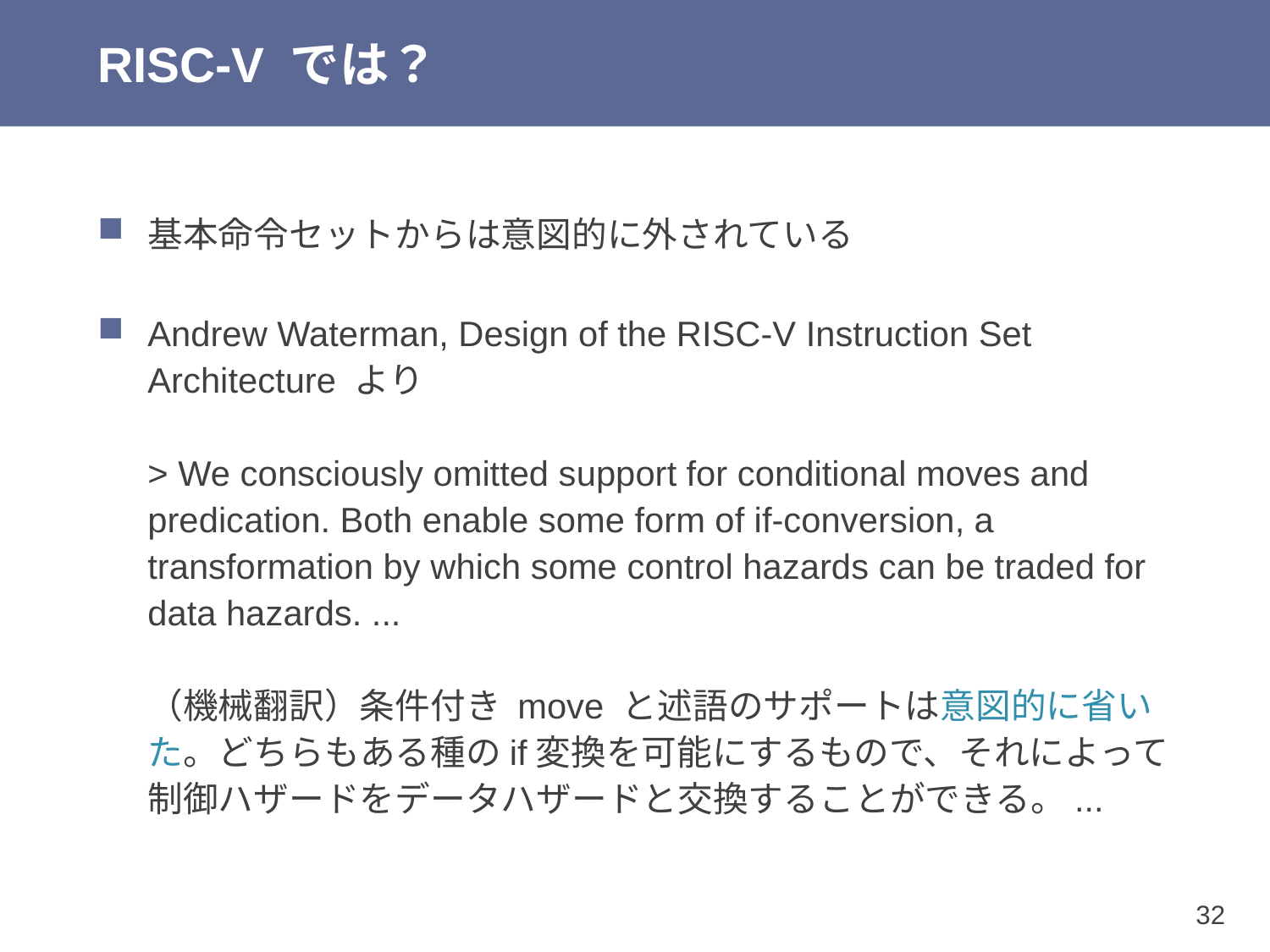

# RISC-V では？
基本命令セットからは意図的に外されている
Andrew Waterman, Design of the RISC-V Instruction Set Architecture より
> We consciously omitted support for conditional moves and predication. Both enable some form of if-conversion, a transformation by which some control hazards can be traded for data hazards. ...
（機械翻訳）条件付き move と述語のサポートは意図的に省いた。どちらもある種のif変換を可能にするもので、それによって制御ハザードをデータハザードと交換することができる。...